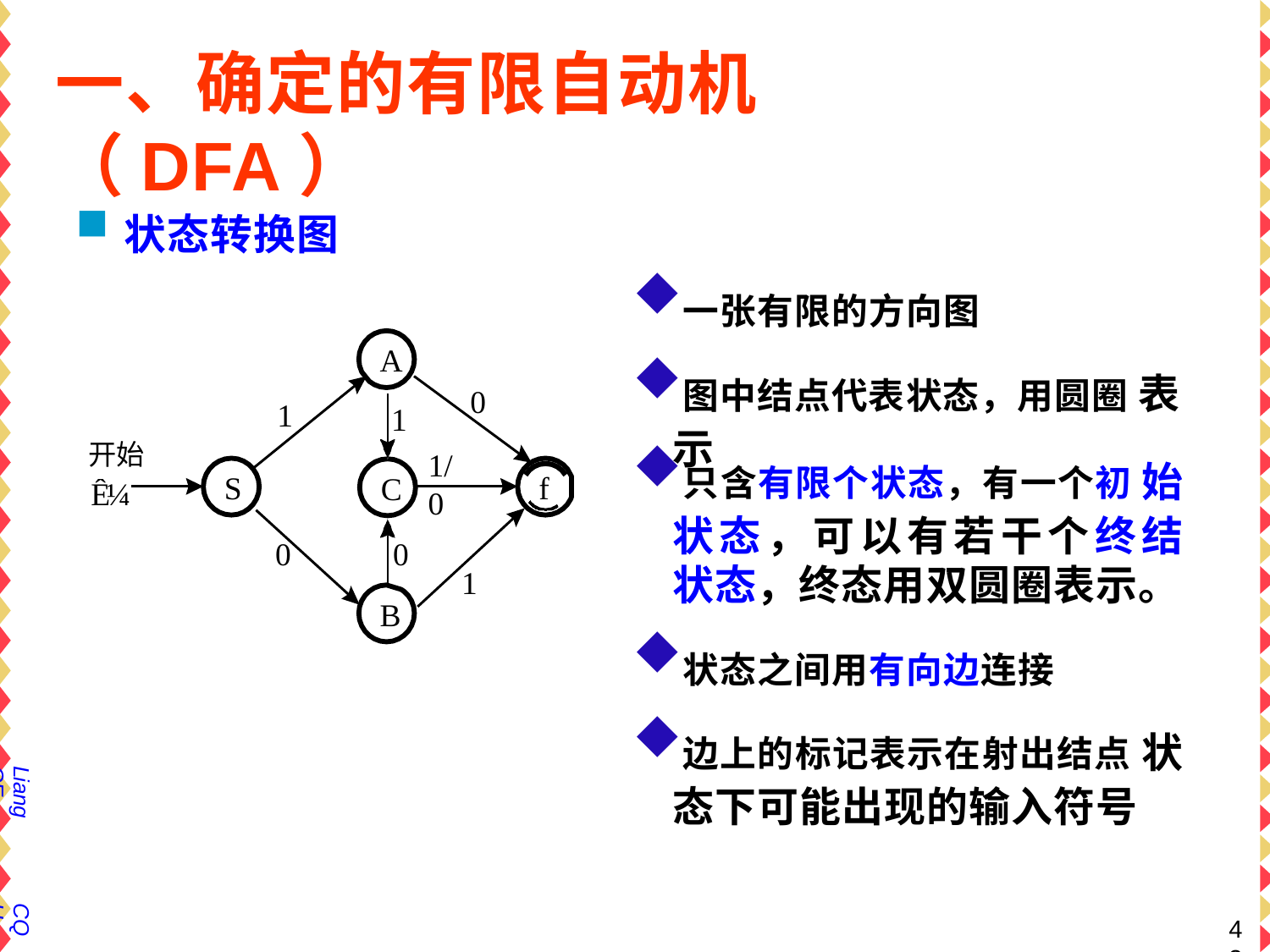

# 一、确定的有限自动机（DFA）
状态转换图
一张有限的方向图
图中结点代表状态，用圆圈 表示

A

0

1

1

只含有限个状态，有一个初 始状态，可以有若干个终结 状态，终态用双圆圈表示。
状态之间用有向边连接
边上的标记表示在射出结点 状态下可能出现的输入符号
开始

¿ª Ê¼
1/0

S
f
C

0
0

1

B
Liang GE
CQU
43